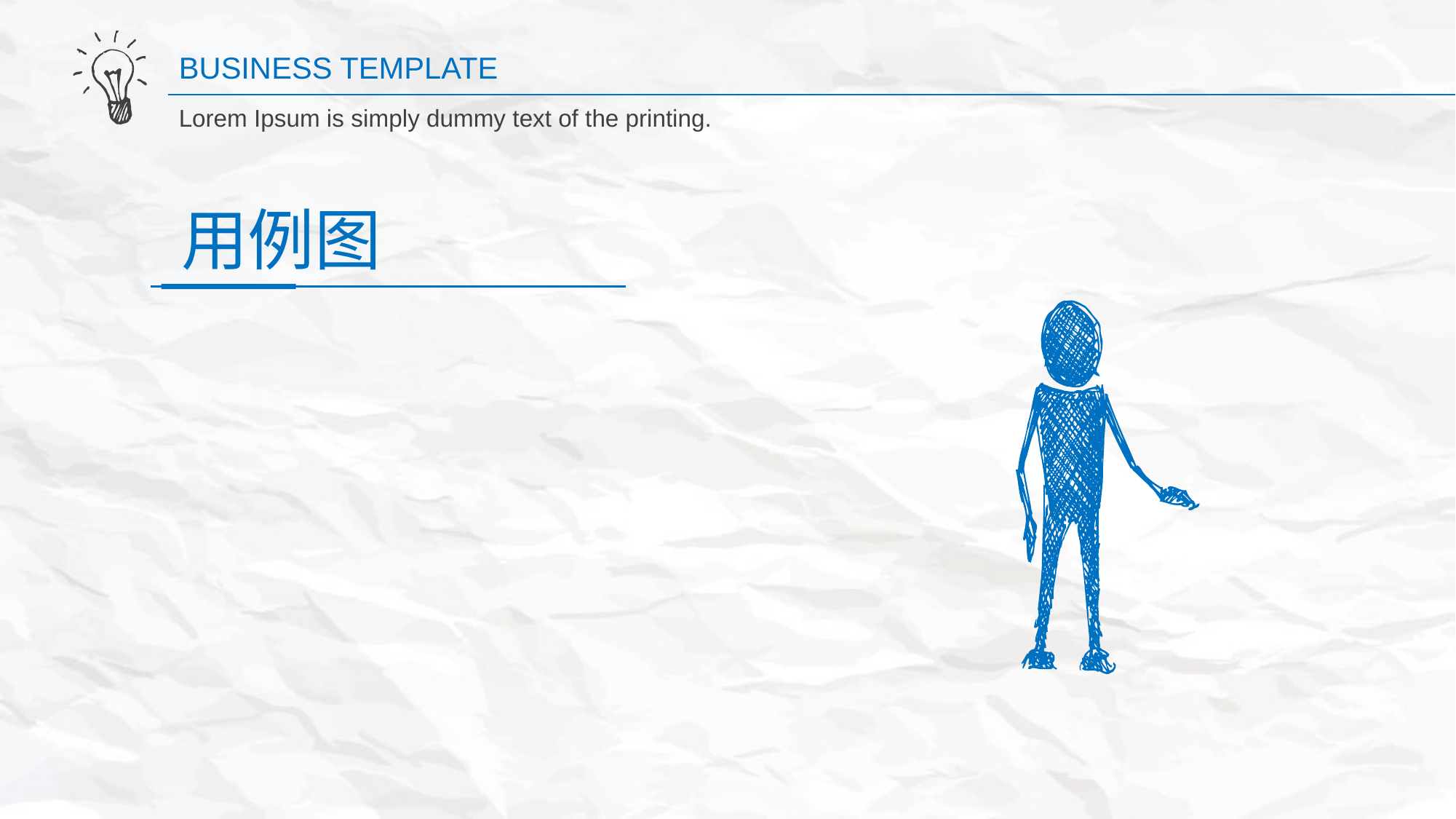

BUSINESS TEMPLATE
Lorem Ipsum is simply dummy text of the printing.
用例图